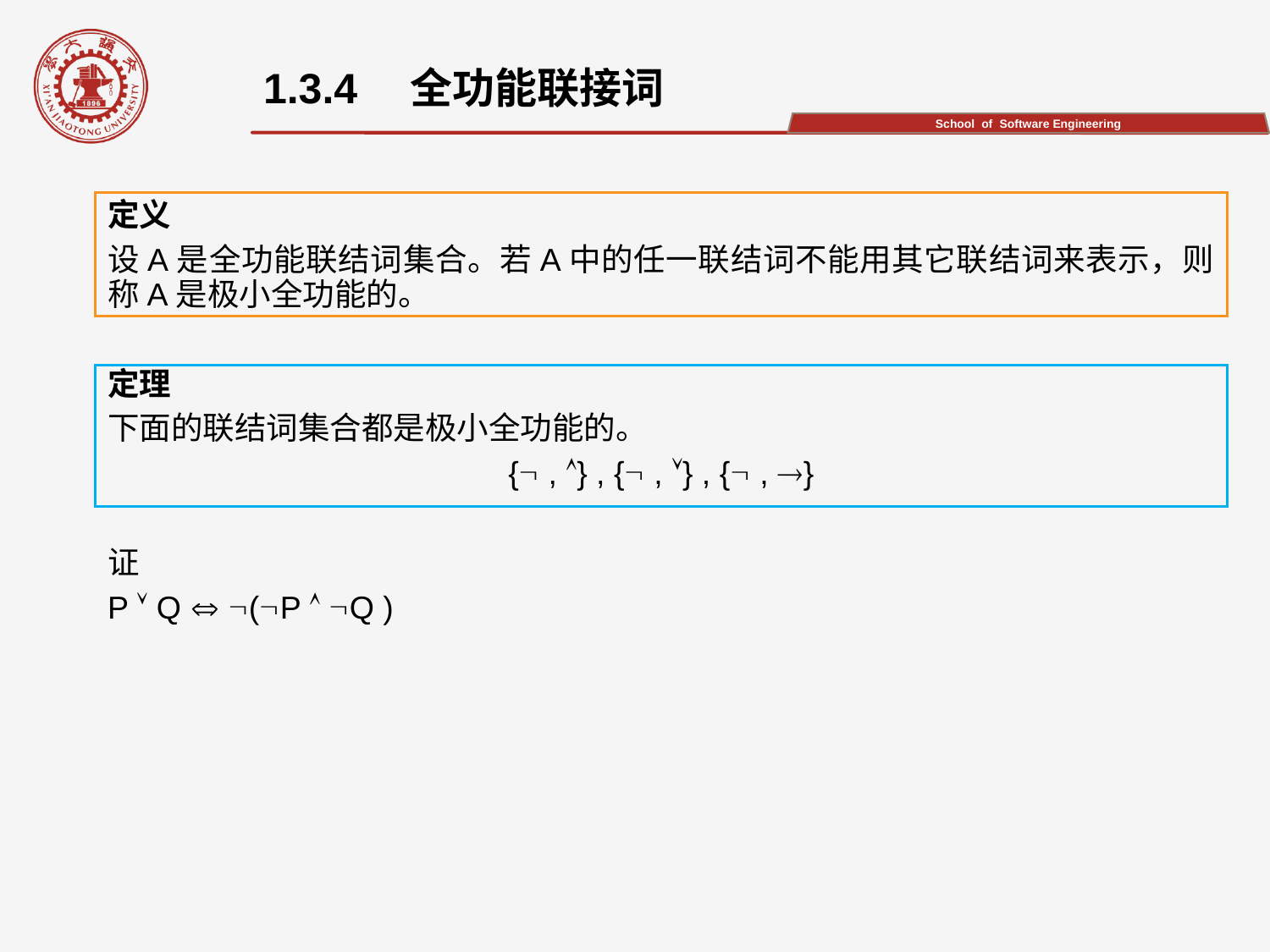

1.3.4　全功能联接词
定义
设A是全功能联结词集合。若A中的任一联结词不能用其它联结词来表示，则称A是极小全功能的。

定理
下面的联结词集合都是极小全功能的。
{¬ , ∧} , {¬ , ∨} , {¬ , →}

证
P ∨ Q ⇔ ¬(¬P ∧ ¬Q )